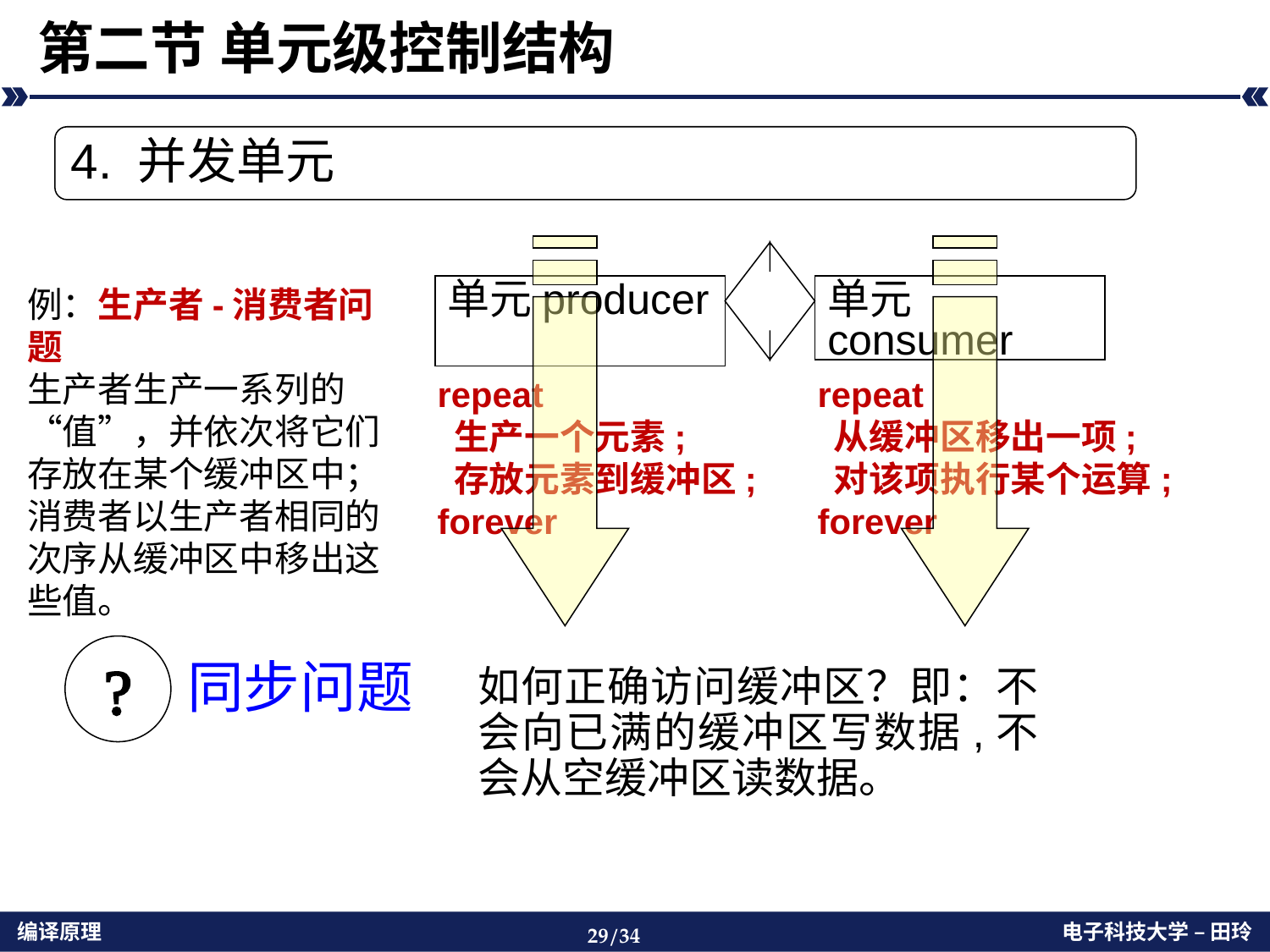

# 第二节 单元级控制结构
4. 并发单元

单元producer
例：生产者-消费者问题
生产者生产一系列的“值”，并依次将它们存放在某个缓冲区中；消费者以生产者相同的次序从缓冲区中移出这些值。
单元consumer
repeat
 生产一个元素;
 存放元素到缓冲区;
forever
repeat
 从缓冲区移出一项;
 对该项执行某个运算; forever
同步问题
?
如何正确访问缓冲区？即：不会向已满的缓冲区写数据,不会从空缓冲区读数据。